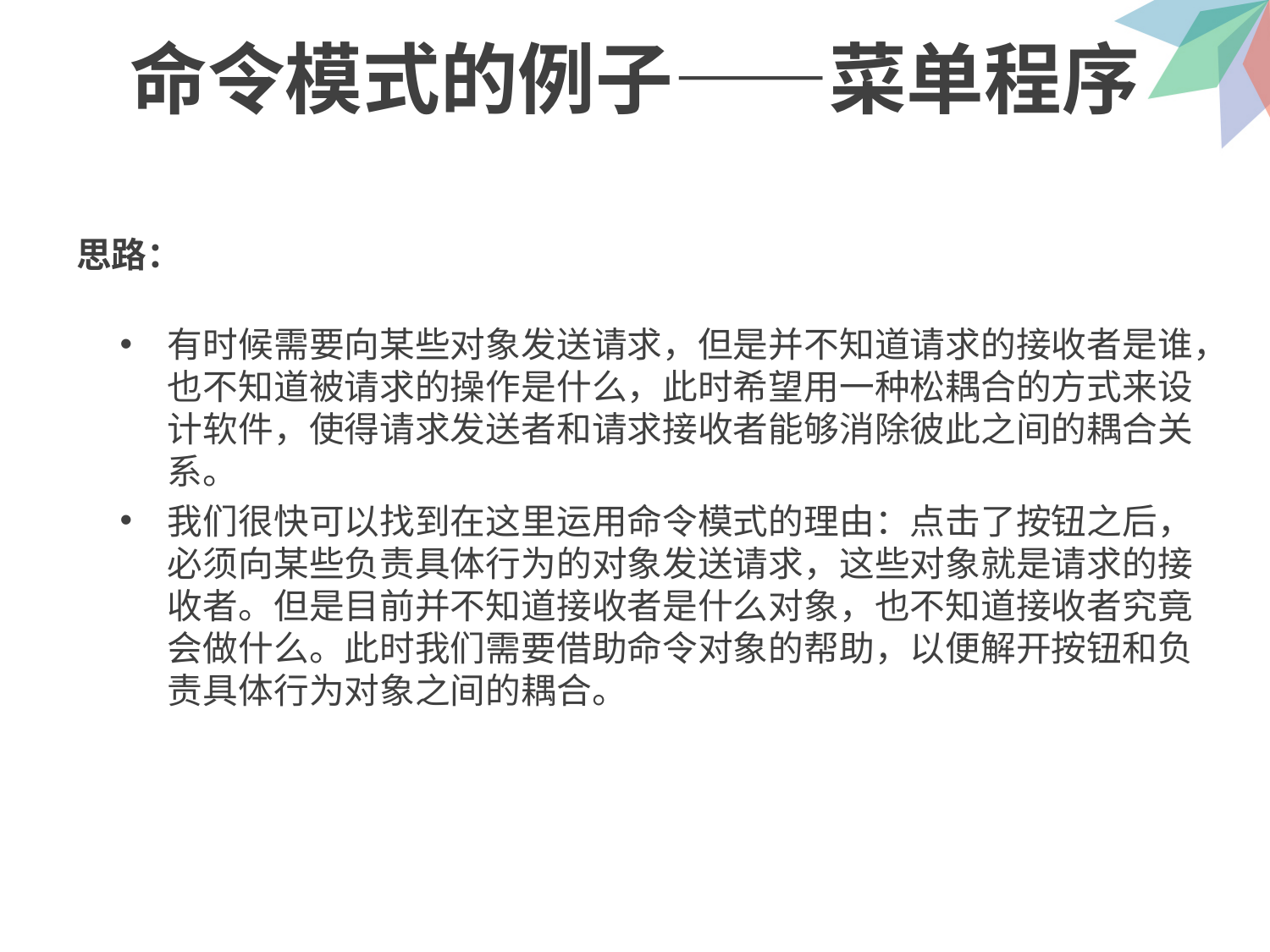

# 命令模式的例子——菜单程序
思路：
有时候需要向某些对象发送请求，但是并不知道请求的接收者是谁，也不知道被请求的操作是什么，此时希望用一种松耦合的方式来设计软件，使得请求发送者和请求接收者能够消除彼此之间的耦合关系。
我们很快可以找到在这里运用命令模式的理由：点击了按钮之后，必须向某些负责具体行为的对象发送请求，这些对象就是请求的接收者。但是目前并不知道接收者是什么对象，也不知道接收者究竟会做什么。此时我们需要借助命令对象的帮助，以便解开按钮和负责具体行为对象之间的耦合。